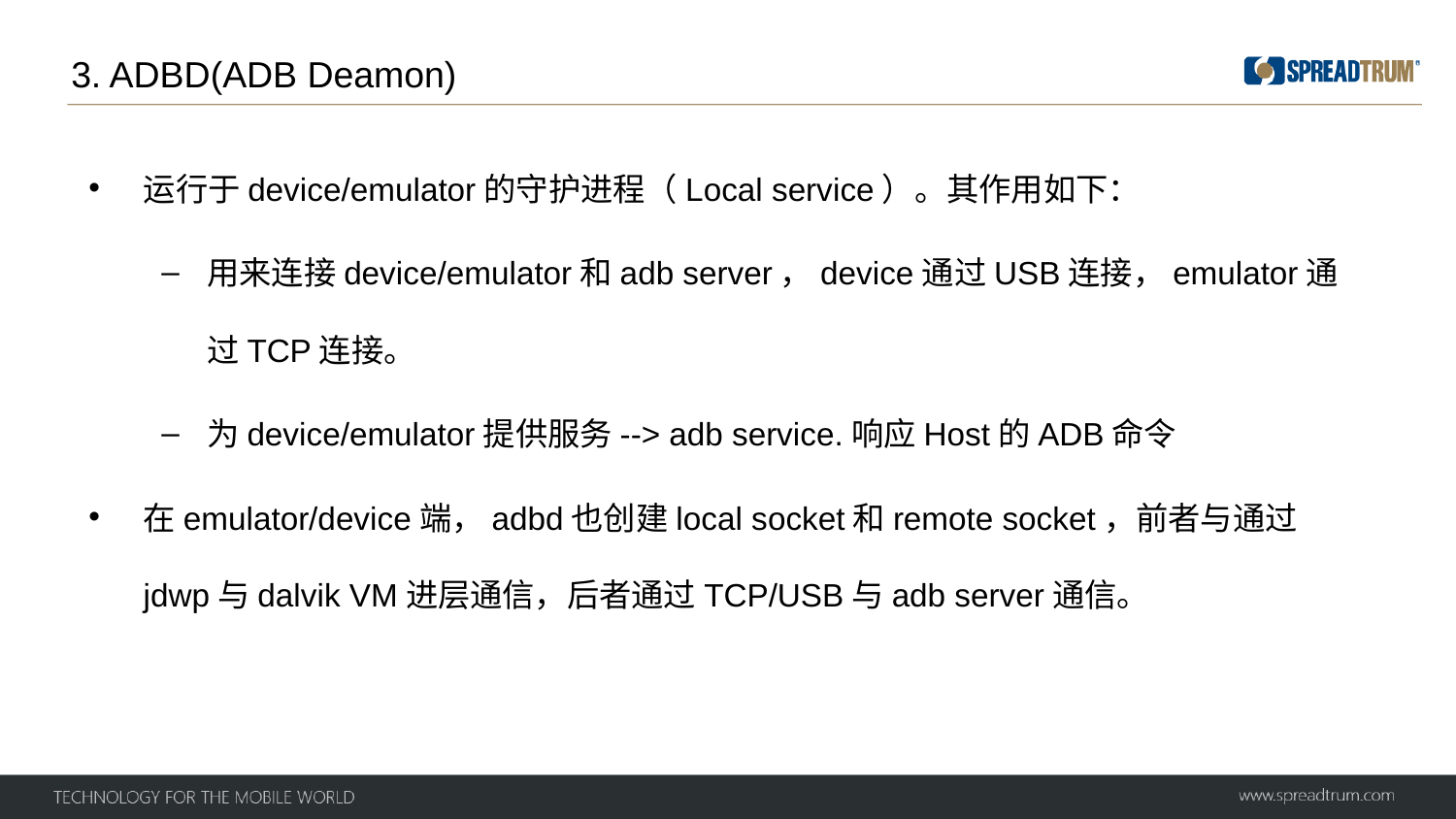

# 3. ADBD(ADB Deamon)
运行于device/emulator的守护进程（Local service）。其作用如下：
用来连接device/emulator和adb server，device通过USB连接，emulator通过TCP连接。
为device/emulator提供服务--> adb service.响应Host的ADB命令
在emulator/device端，adbd也创建local socket和remote socket，前者与通过jdwp与dalvik VM进层通信，后者通过TCP/USB与adb server通信。